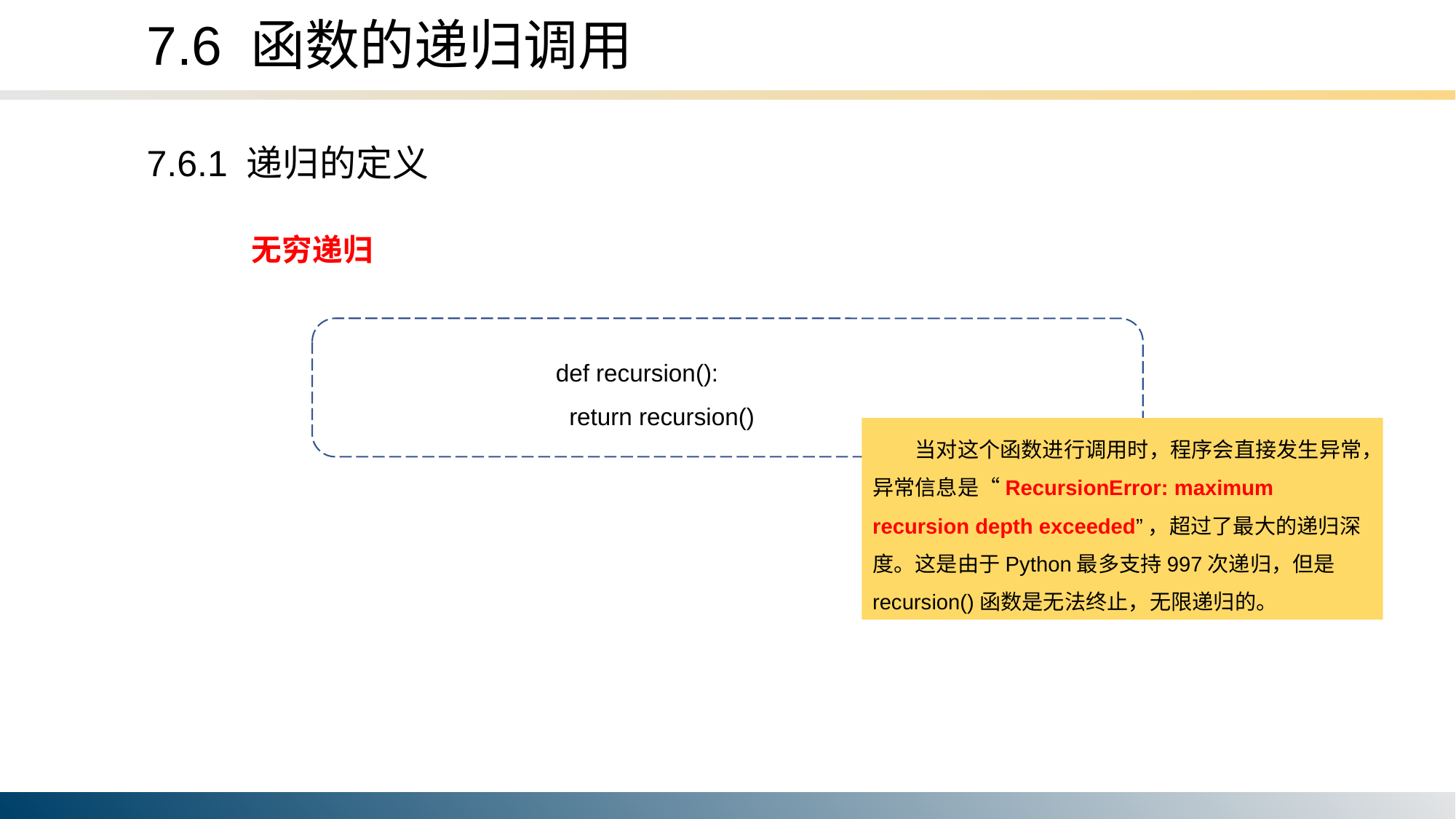

7.6 函数的递归调用
7.6.1 递归的定义
无穷递归

def recursion():
  return recursion()
当对这个函数进行调用时，程序会直接发生异常，异常信息是“RecursionError: maximum recursion depth exceeded”，超过了最大的递归深度。这是由于Python最多支持997次递归，但是recursion()函数是无法终止，无限递归的。